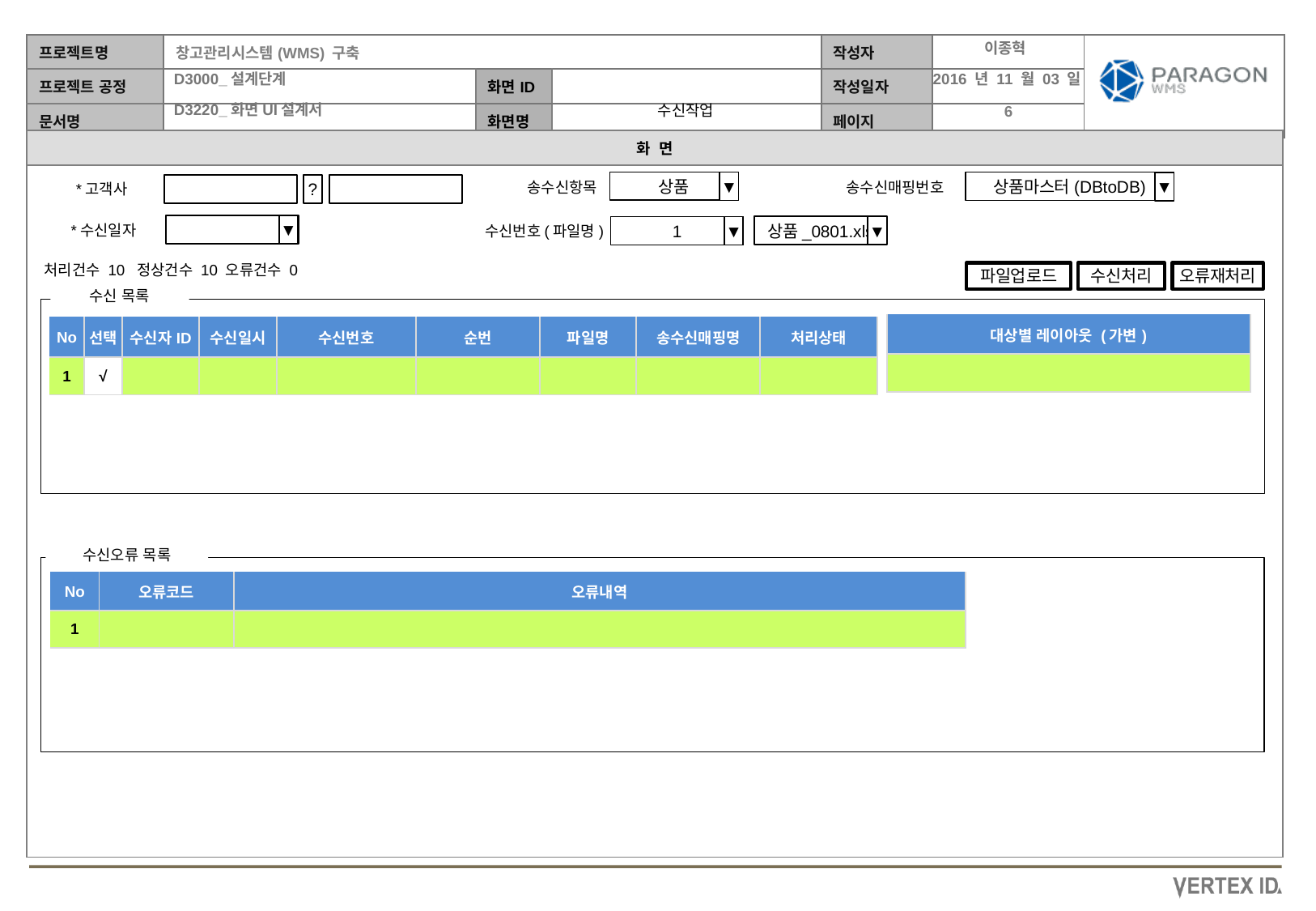

이종혁
2016 년 11 월 03 일
수신작업
▼
송수신매핑번호
상품마스터(DBtoDB)
송수신항목
상품
▼
*고객사

?

*수신일자
▼

수신번호(파일명)
상품_0801.xls
▼
1
▼
처리건수 10  정상건수 10 오류건수 0
파일업로드
수신처리
오류재처리
수신 목록

| 대상별 레이아웃 (가변) |
| --- |
|  |
| No | 선택 | 수신자ID | 수신일시 | 수신번호 | 순번 | 파일명 | 송수신매핑명 | 처리상태 |
| --- | --- | --- | --- | --- | --- | --- | --- | --- |
| 1 | √ |  |  |  |  |  |  |  |
수신오류 목록

| No | 오류코드 | 오류내역 |
| --- | --- | --- |
| 1 |  |  |